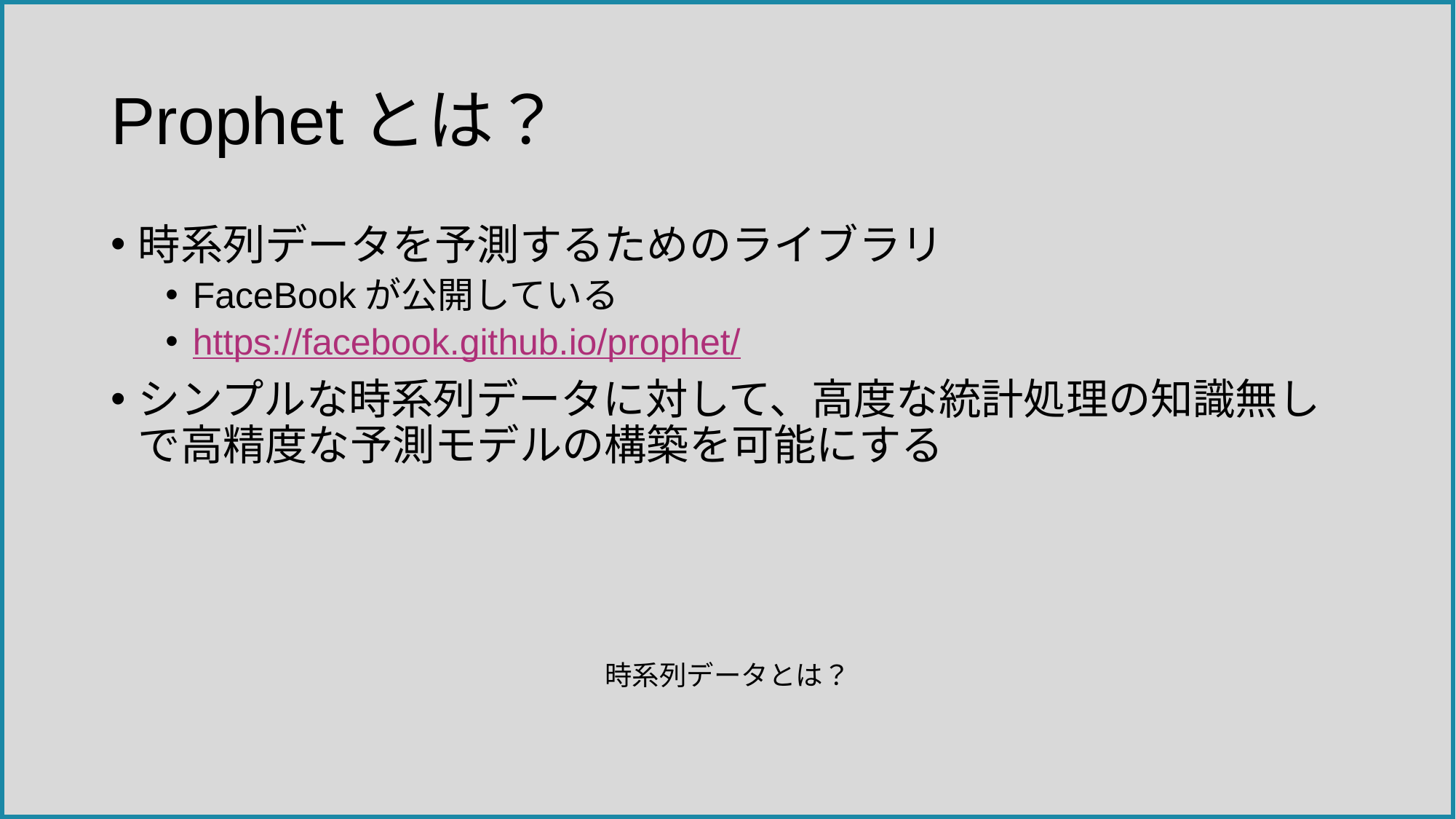

# Prophetとは？
時系列データを予測するためのライブラリ
FaceBookが公開している
https://facebook.github.io/prophet/
シンプルな時系列データに対して、高度な統計処理の知識無しで高精度な予測モデルの構築を可能にする
時系列データとは？